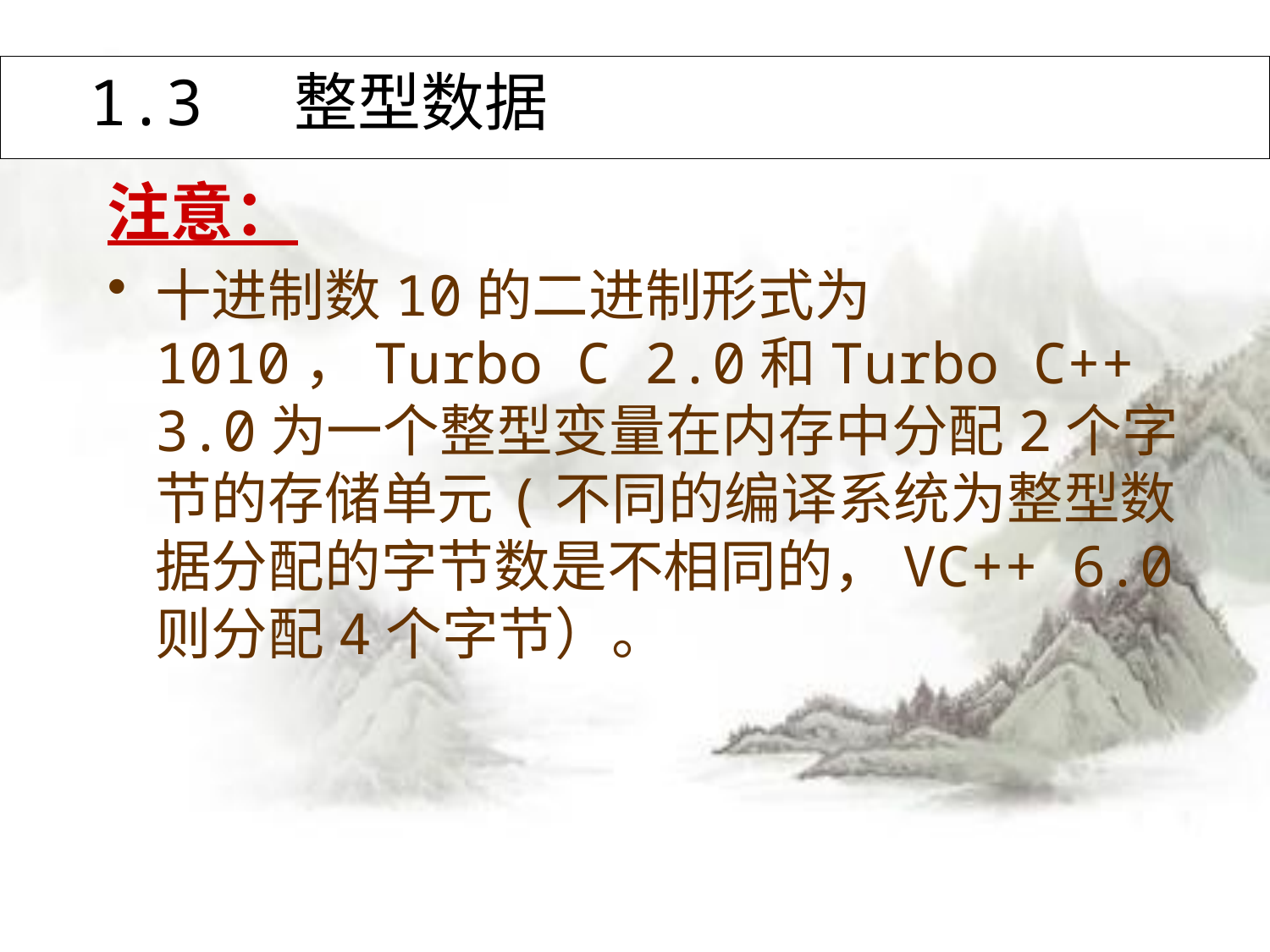

# 1.3  整型数据
注意：
十进制数10的二进制形式为1010，Turbo C 2.0和Turbo C++ 3.0为一个整型变量在内存中分配2个字节的存储单元(不同的编译系统为整型数据分配的字节数是不相同的，VC++ 6.0则分配4个字节）。